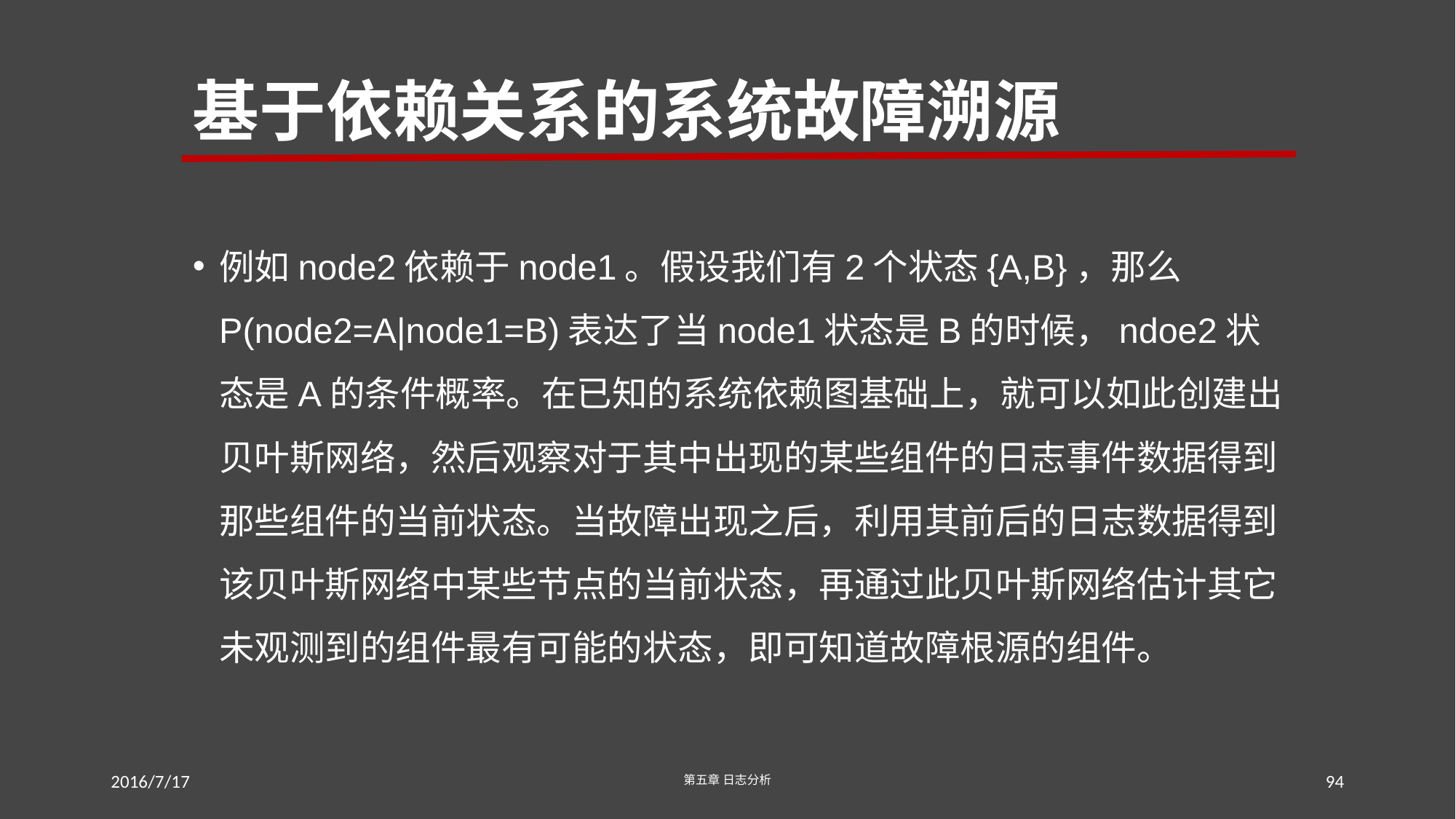

# 基于依赖关系的系统故障溯源
例如node2依赖于node1。假设我们有2个状态{A,B}，那么P(node2=A|node1=B)表达了当node1状态是B的时候，ndoe2状态是A的条件概率。在已知的系统依赖图基础上，就可以如此创建出贝叶斯网络，然后观察对于其中出现的某些组件的日志事件数据得到那些组件的当前状态。当故障出现之后，利用其前后的日志数据得到该贝叶斯网络中某些节点的当前状态，再通过此贝叶斯网络估计其它未观测到的组件最有可能的状态，即可知道故障根源的组件。
2016/7/17
第五章 日志分析
94